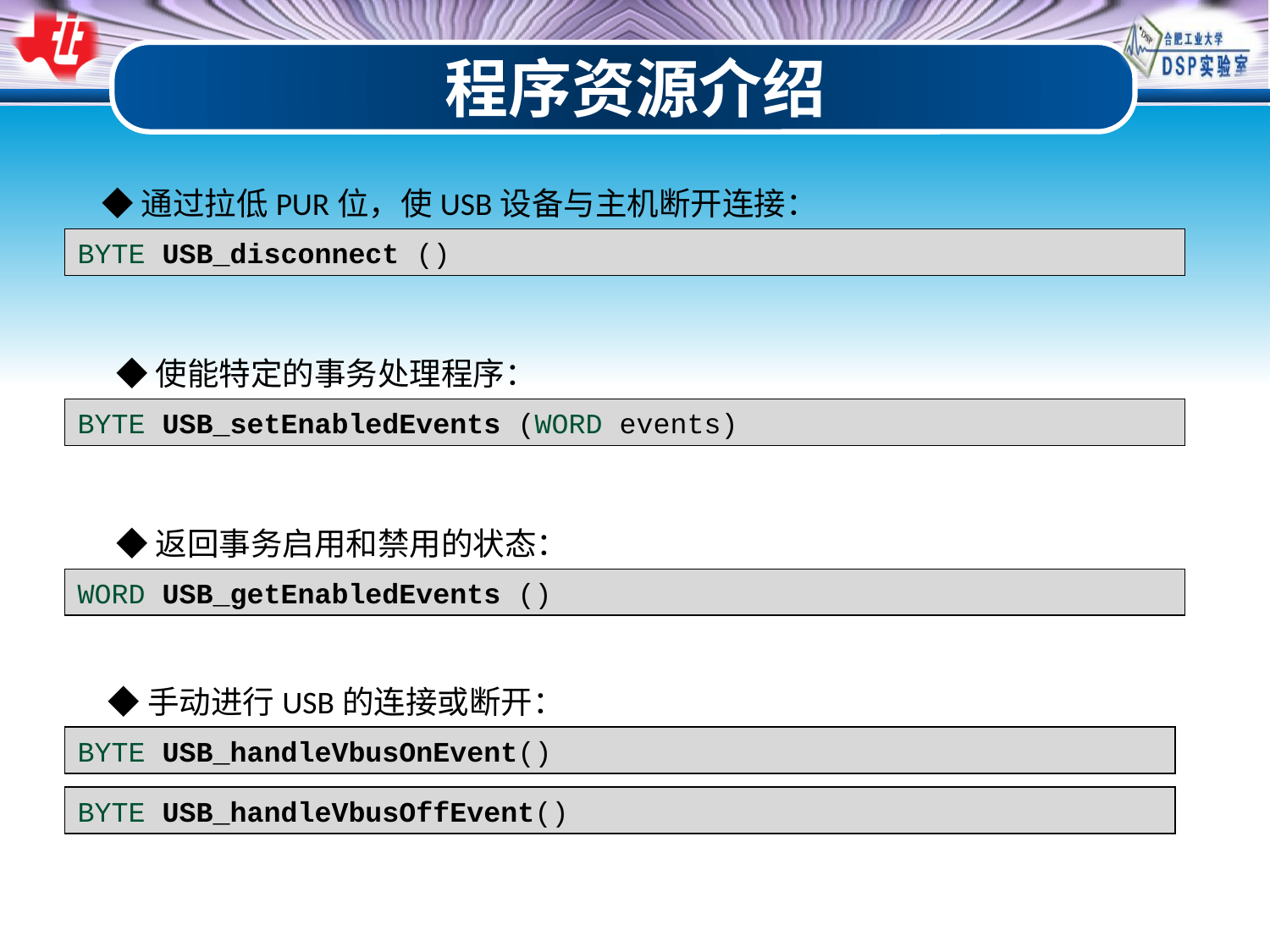

程序资源介绍
◆通过拉低PUR位，使USB设备与主机断开连接：
BYTE USB_disconnect ()
◆使能特定的事务处理程序：
BYTE USB_setEnabledEvents (WORD events)
◆返回事务启用和禁用的状态：
WORD USB_getEnabledEvents ()
◆手动进行USB的连接或断开：
BYTE USB_handleVbusOnEvent()
BYTE USB_handleVbusOffEvent()